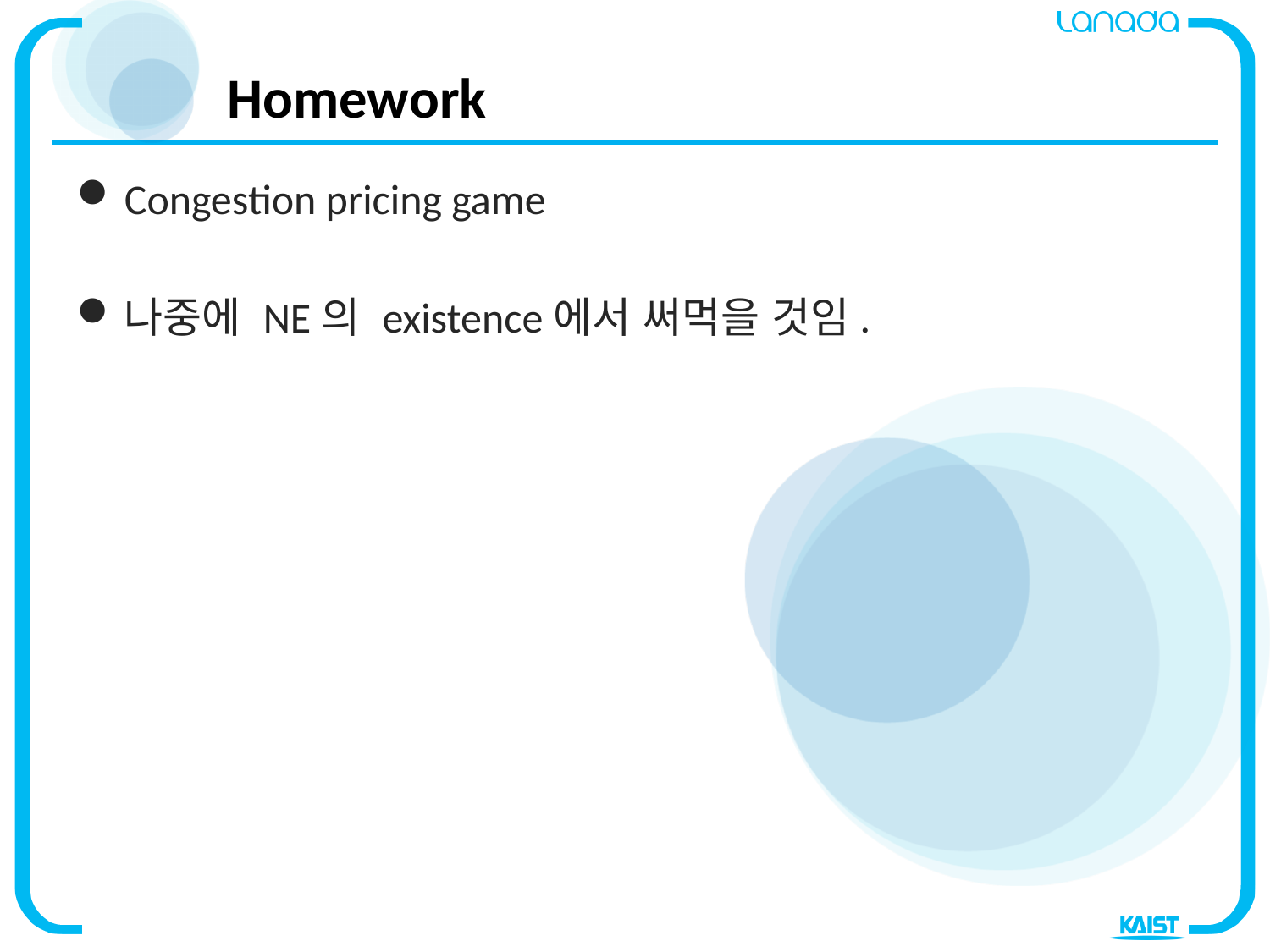

# Homework
Congestion pricing game

나중에 NE의 existence에서 써먹을 것임.